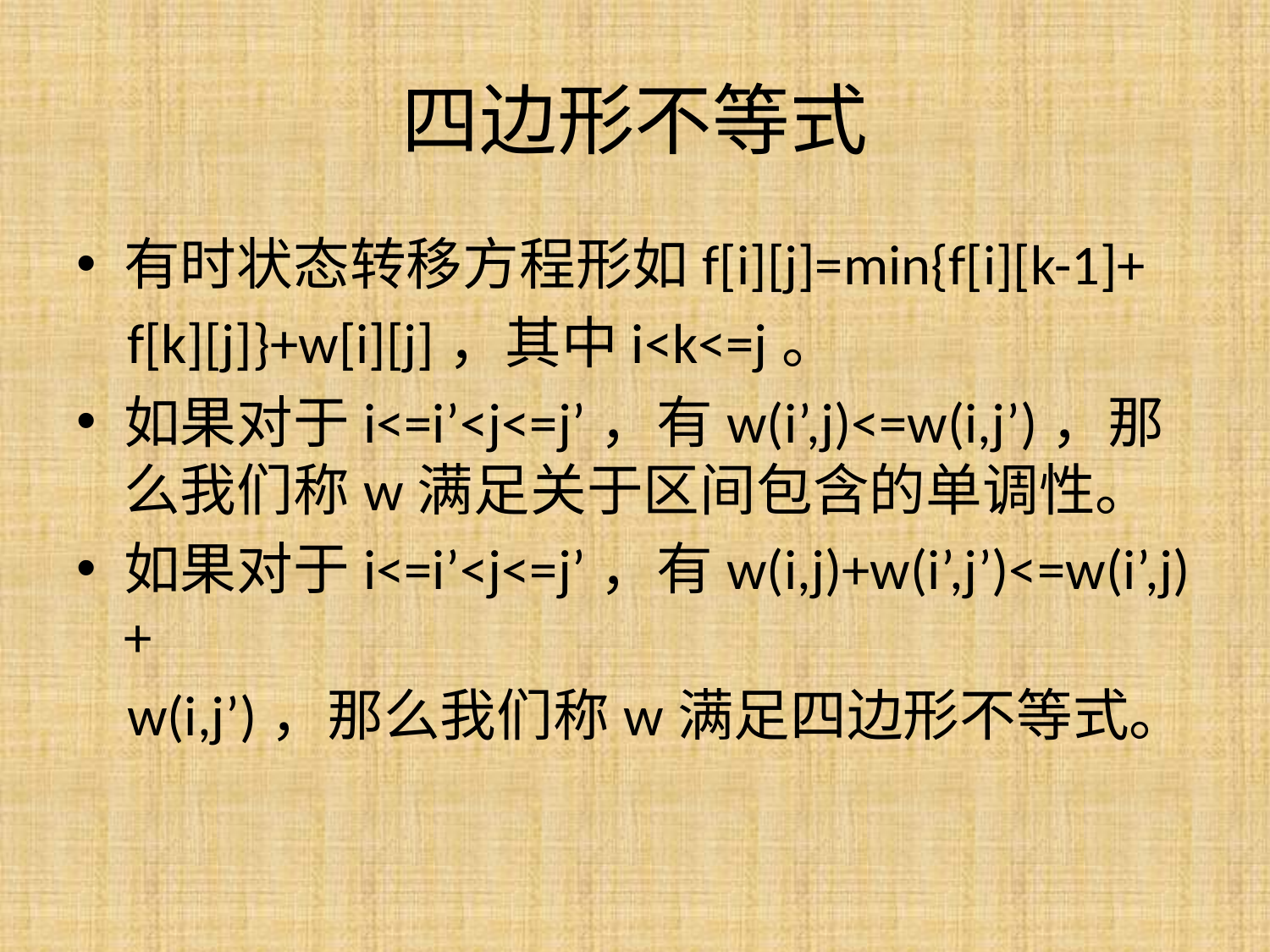

# 四边形不等式
有时状态转移方程形如f[i][j]=min{f[i][k-1]+
    f[k][j]}+w[i][j]，其中i<k<=j。
如果对于i<=i’<j<=j’，有w(i’,j)<=w(i,j’)，那么我们称w满足关于区间包含的单调性。
如果对于i<=i’<j<=j’，有w(i,j)+w(i’,j’)<=w(i’,j)+
    w(i,j’)，那么我们称w满足四边形不等式。